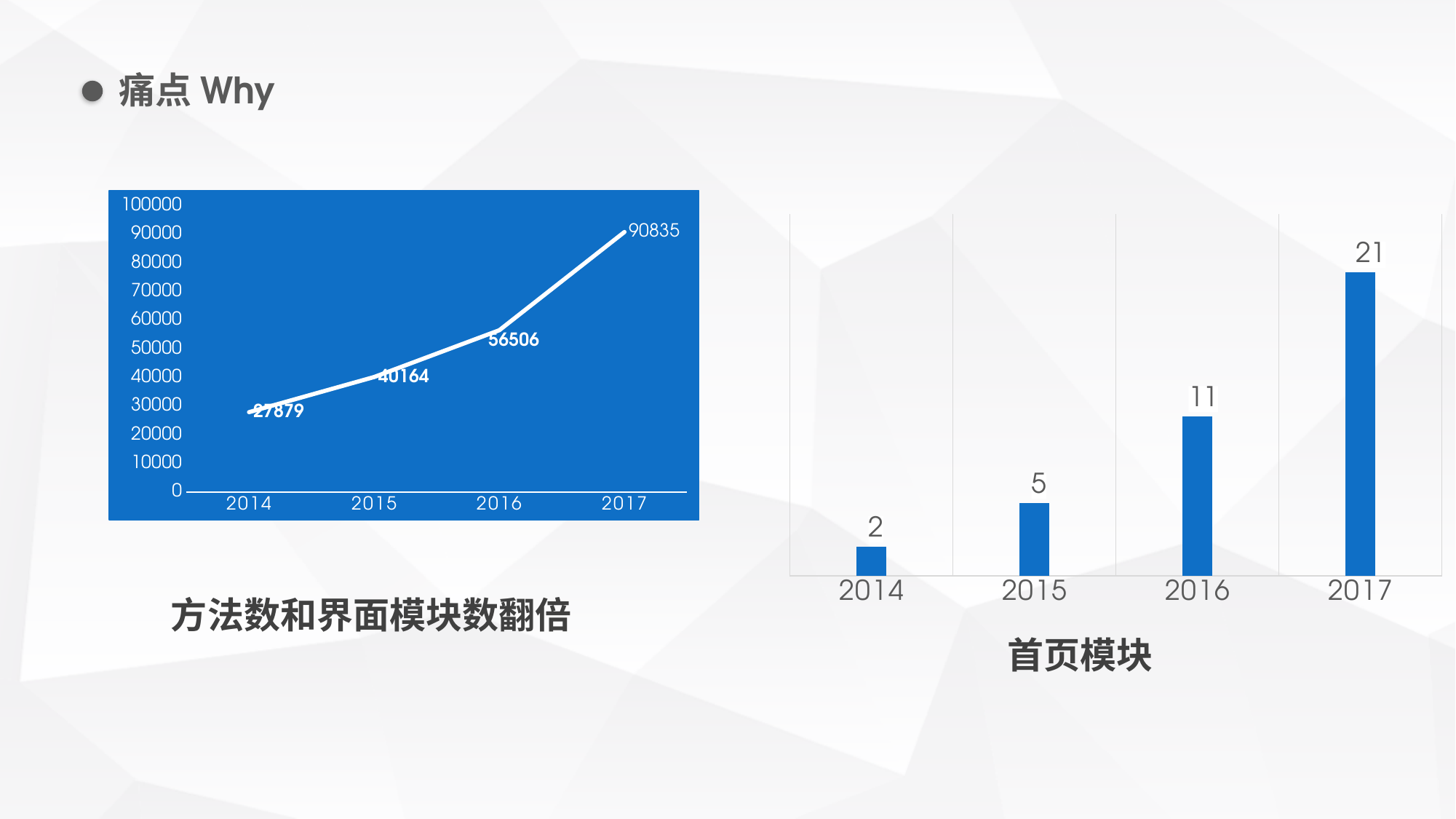

痛点Why

### Chart

| Category | 系列 2 |
|---|---|
| 2014 | 27879.0 |
| 2015 | 40164.0 |
| 2016 | 56506.0 |
| 2017 | 90835.0 |

### Chart

| Category | 系列 1 |
|---|---|
| 2014 | 2.0 |
| 2015 | 5.0 |
| 2016 | 11.0 |
| 2017 | 21.0 |
方法数和界面模块数翻倍
首页模块